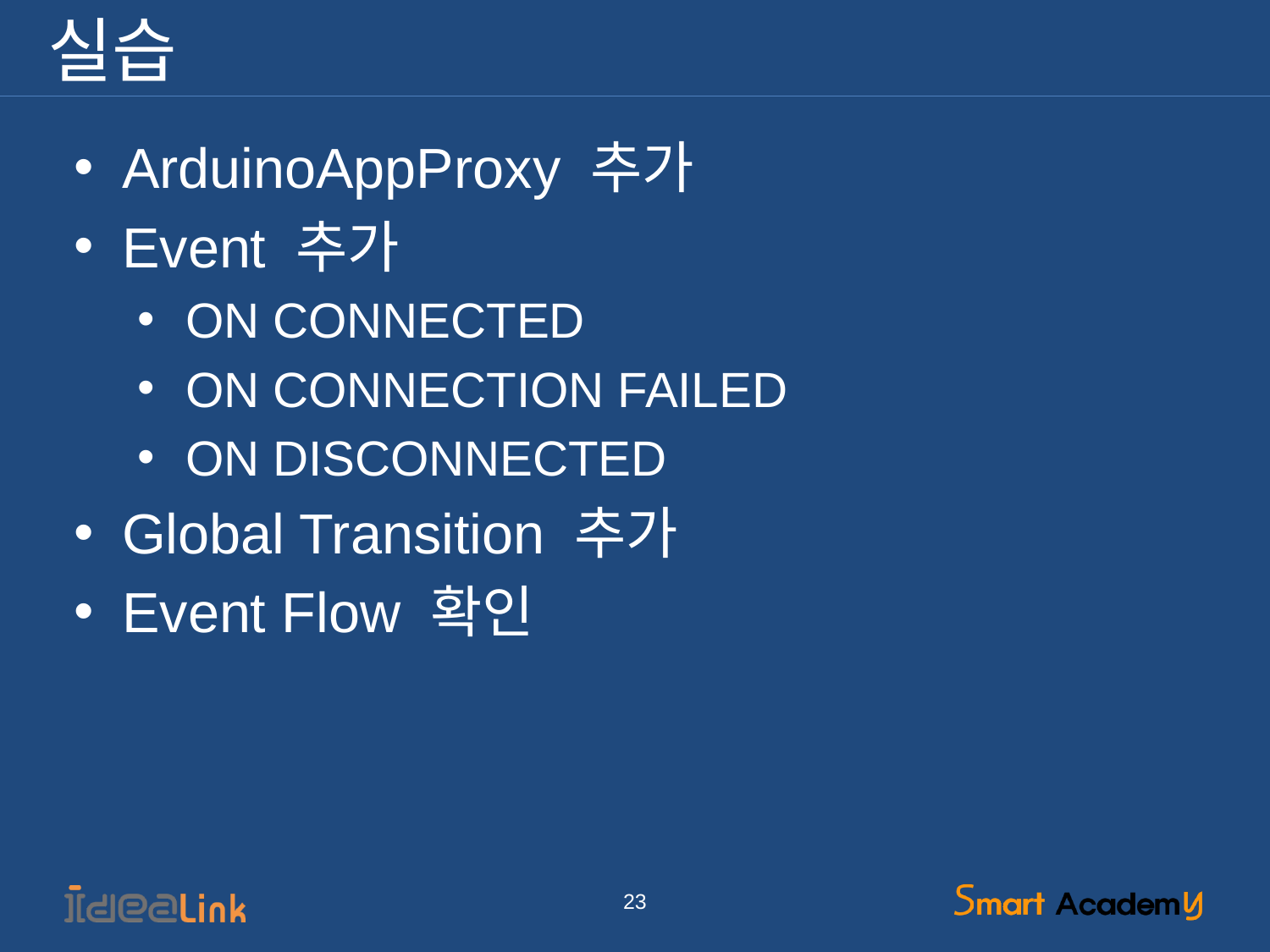

# 실습
ArduinoAppProxy 추가
Event 추가
ON CONNECTED
ON CONNECTION FAILED
ON DISCONNECTED
Global Transition 추가
Event Flow 확인
23